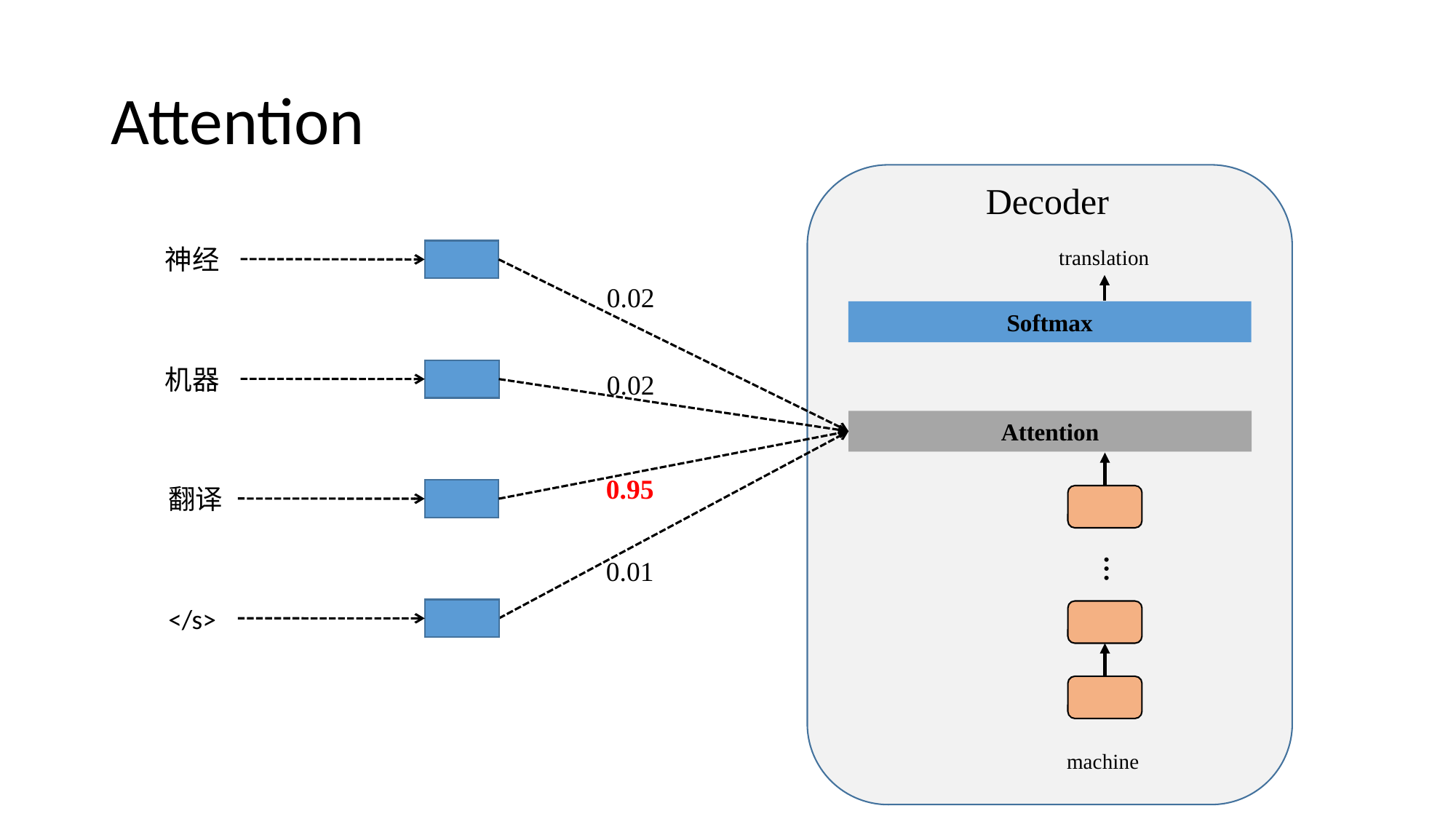

# Attention

Decoder
神经
translation

0.02
Softmax
机器

0.02
Attention
0.95
翻译

…
0.01
</s>

machine